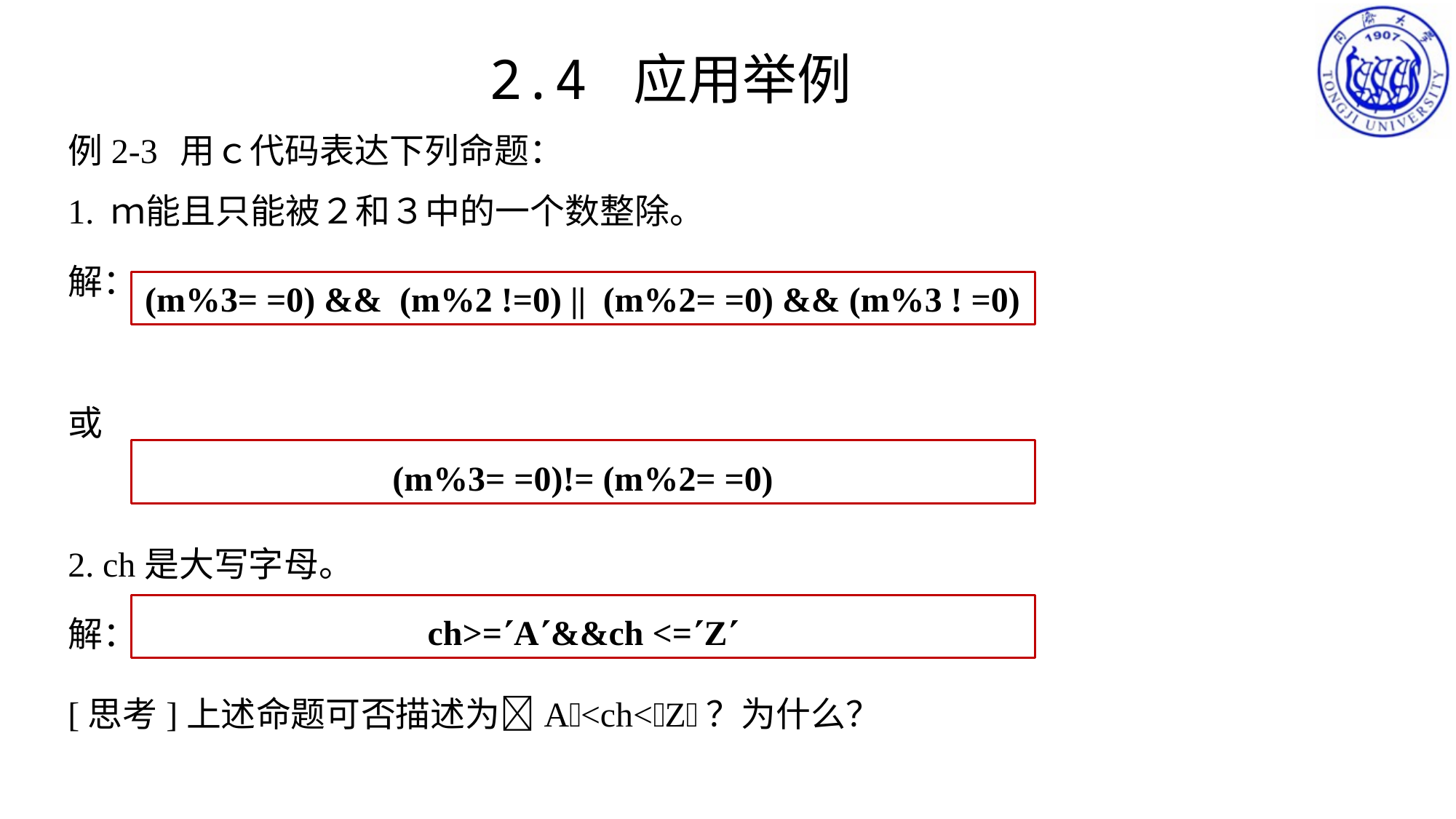

2.4 应用举例
例2-3  用ｃ代码表达下列命题：
1. ｍ能且只能被２和３中的一个数整除。
解：

或

2. ch是大写字母。
解：
[思考]上述命题可否描述为′A′<ch<′Z′？为什么？

(m%3= =0) &&  (m%2 !=0) ||  (m%2= =0) && (m%3 ! =0)
(m%3= =0)!= (m%2= =0)
ch>=′A′&&ch <=′Z′